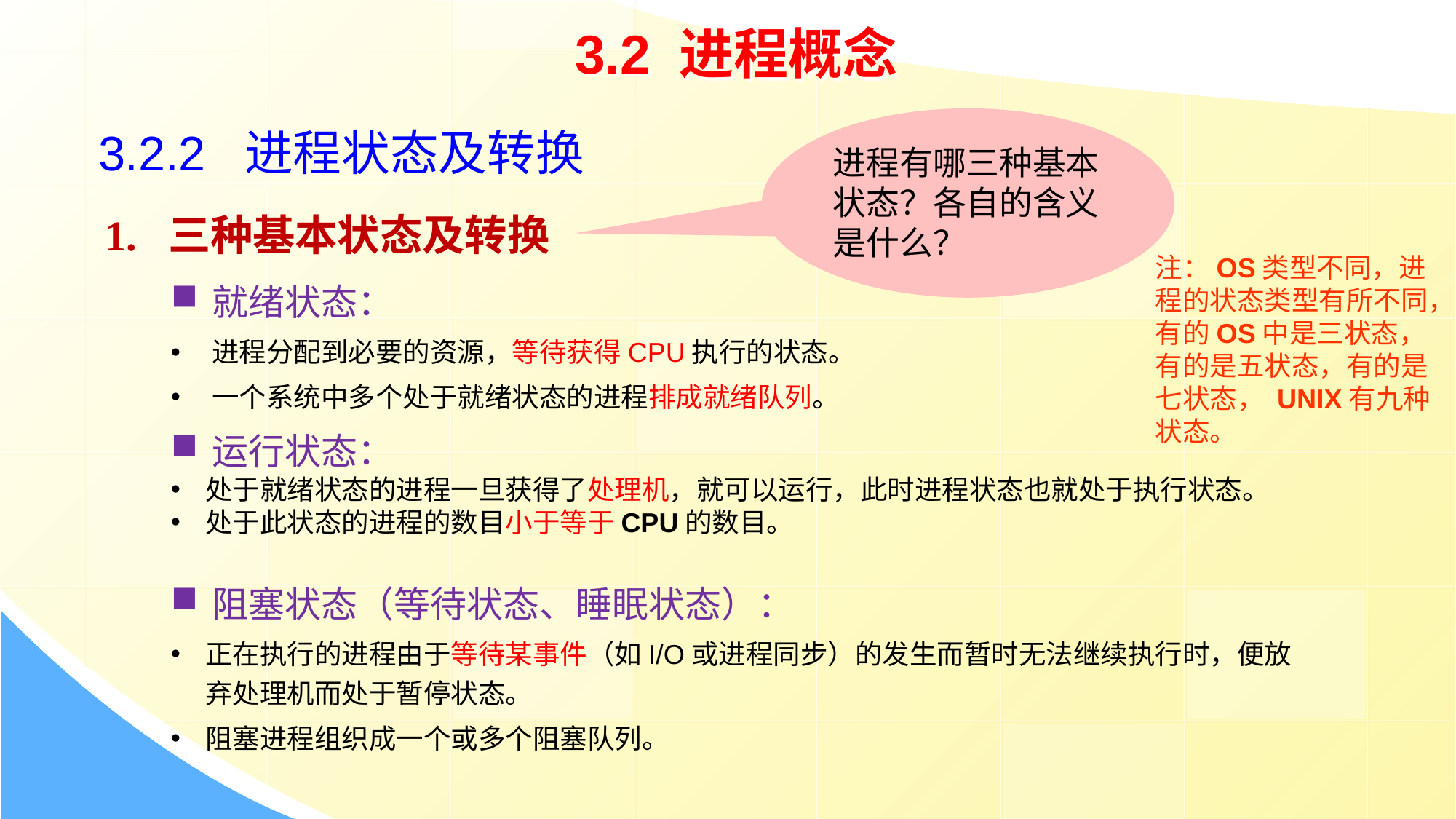

3.2 进程概念
3.2.2  进程状态及转换
进程有哪三种基本状态？各自的含义是什么？
1.  三种基本状态及转换
注：OS类型不同，进程的状态类型有所不同，有的OS中是三状态，有的是五状态，有的是七状态， UNIX有九种状态。
就绪状态：
进程分配到必要的资源，等待获得CPU执行的状态。
一个系统中多个处于就绪状态的进程排成就绪队列。
运行状态：
处于就绪状态的进程一旦获得了处理机，就可以运行，此时进程状态也就处于执行状态。
处于此状态的进程的数目小于等于CPU的数目。

阻塞状态（等待状态、睡眠状态）：
正在执行的进程由于等待某事件（如I/O或进程同步）的发生而暂时无法继续执行时，便放弃处理机而处于暂停状态。
阻塞进程组织成一个或多个阻塞队列。